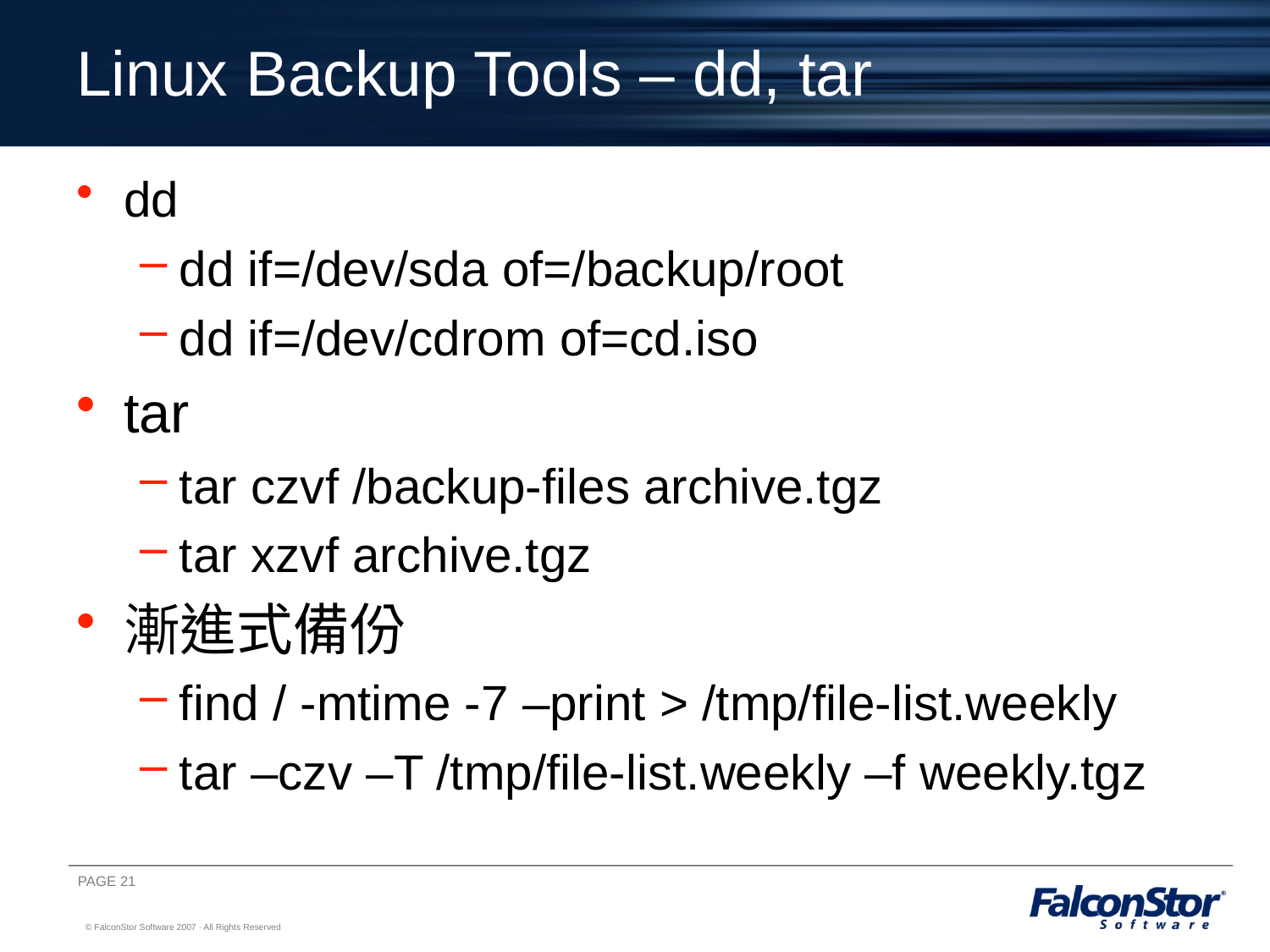

# Linux Backup Tools – dd, tar
dd
dd if=/dev/sda of=/backup/root
dd if=/dev/cdrom of=cd.iso
tar
tar czvf /backup-files archive.tgz
tar xzvf archive.tgz
漸進式備份
find / -mtime -7 –print > /tmp/file-list.weekly
tar –czv –T /tmp/file-list.weekly –f weekly.tgz